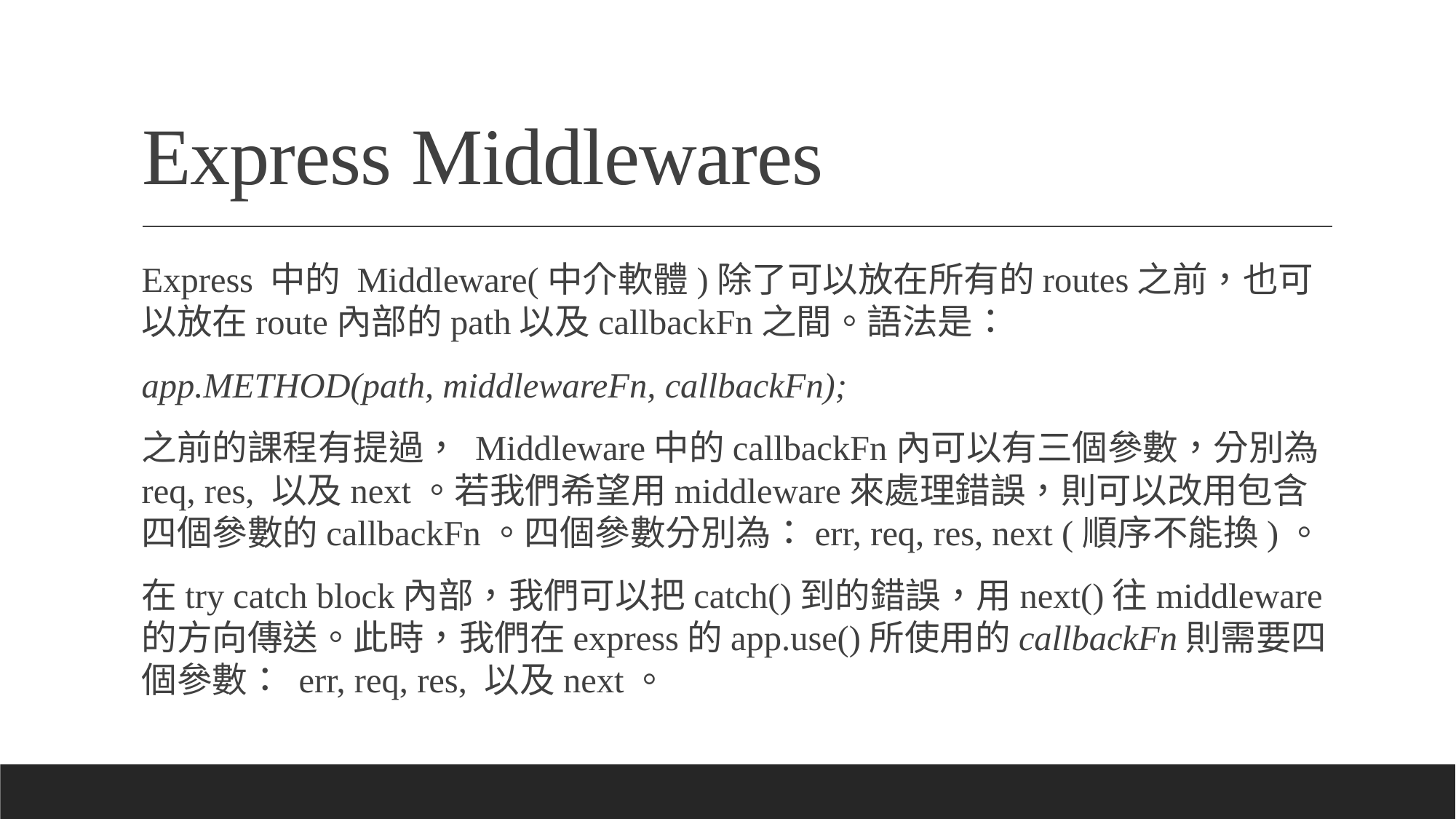

# Express Middlewares
Express 中的 Middleware(中介軟體)除了可以放在所有的routes之前，也可以放在route內部的path以及callbackFn之間。語法是：
app.METHOD(path, middlewareFn, callbackFn);
之前的課程有提過， Middleware中的callbackFn內可以有三個參數，分別為req, res, 以及next。若我們希望用middleware來處理錯誤，則可以改用包含四個參數的callbackFn。四個參數分別為：err, req, res, next (順序不能換)。
在try catch block內部，我們可以把catch()到的錯誤，用next()往middleware的方向傳送。此時，我們在express的app.use()所使用的callbackFn則需要四個參數： err, req, res, 以及next。